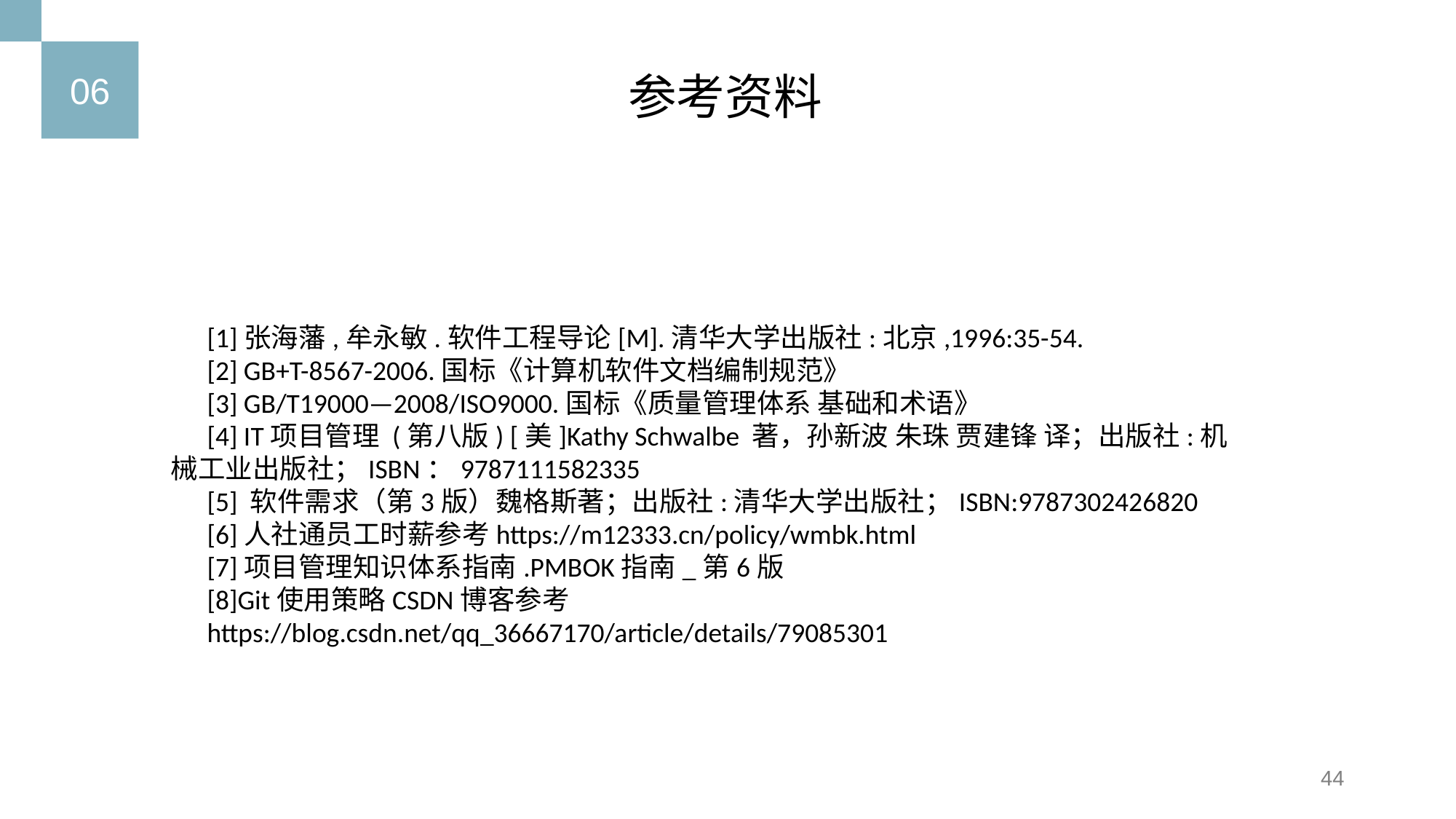

06
参考资料
[1]张海藩,牟永敏.软件工程导论[M].清华大学出版社:北京,1996:35-54.
[2] GB+T-8567-2006.国标《计算机软件文档编制规范》
[3] GB/T19000—2008/ISO9000.国标《质量管理体系 基础和术语》
[4] IT项目管理 (第八版) [美]Kathy Schwalbe 著，孙新波 朱珠 贾建锋 译；出版社:机械工业出版社；ISBN：9787111582335
[5] 软件需求（第3版）魏格斯著；出版社:清华大学出版社；ISBN:9787302426820
[6]人社通员工时薪参考https://m12333.cn/policy/wmbk.html
[7]项目管理知识体系指南.PMBOK指南_第6版
[8]Git使用策略CSDN博客参考
https://blog.csdn.net/qq_36667170/article/details/79085301
44